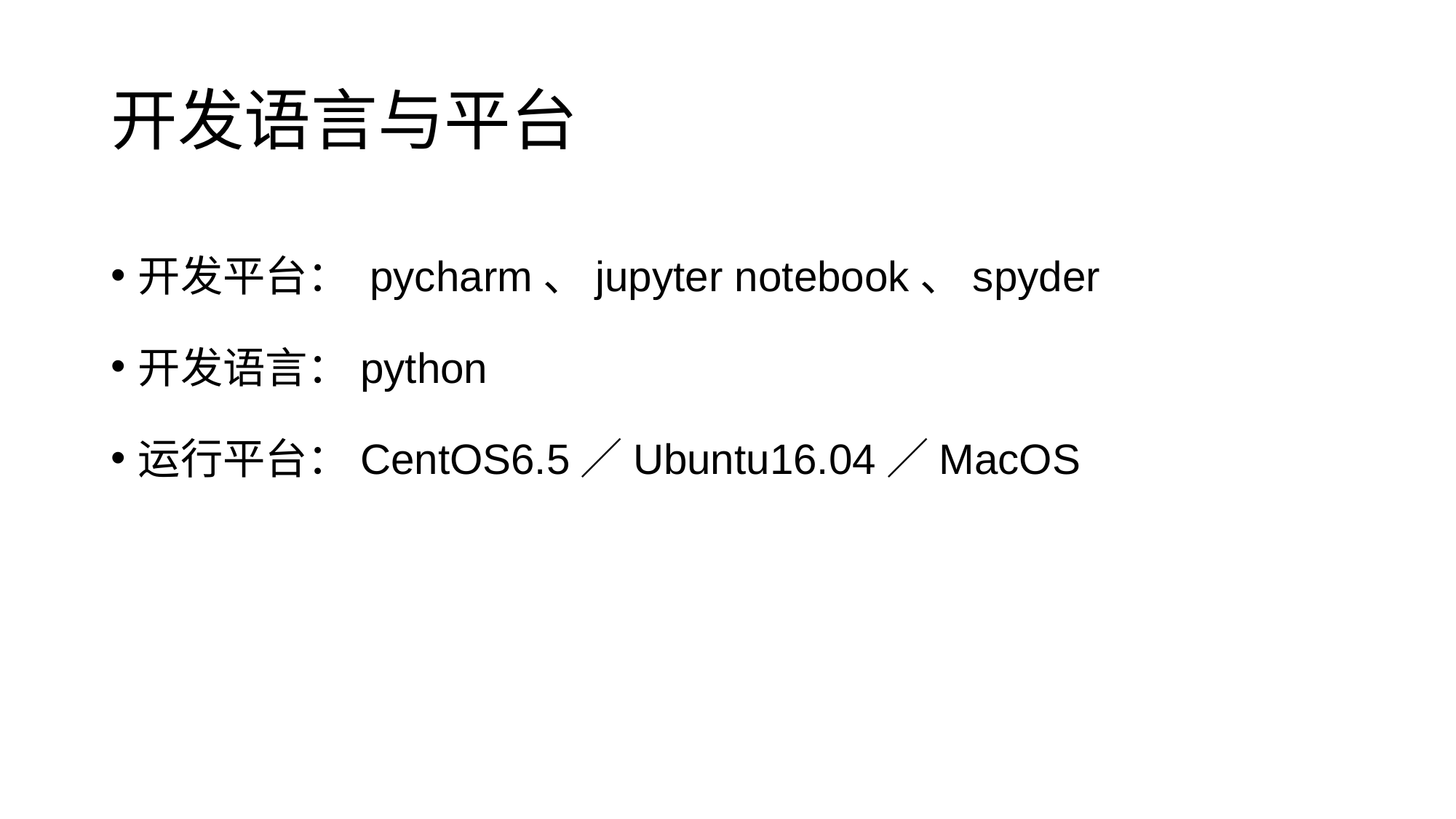

# 开发语言与平台
开发平台： pycharm、jupyter notebook、spyder
开发语言：python
运行平台：CentOS6.5／Ubuntu16.04／MacOS